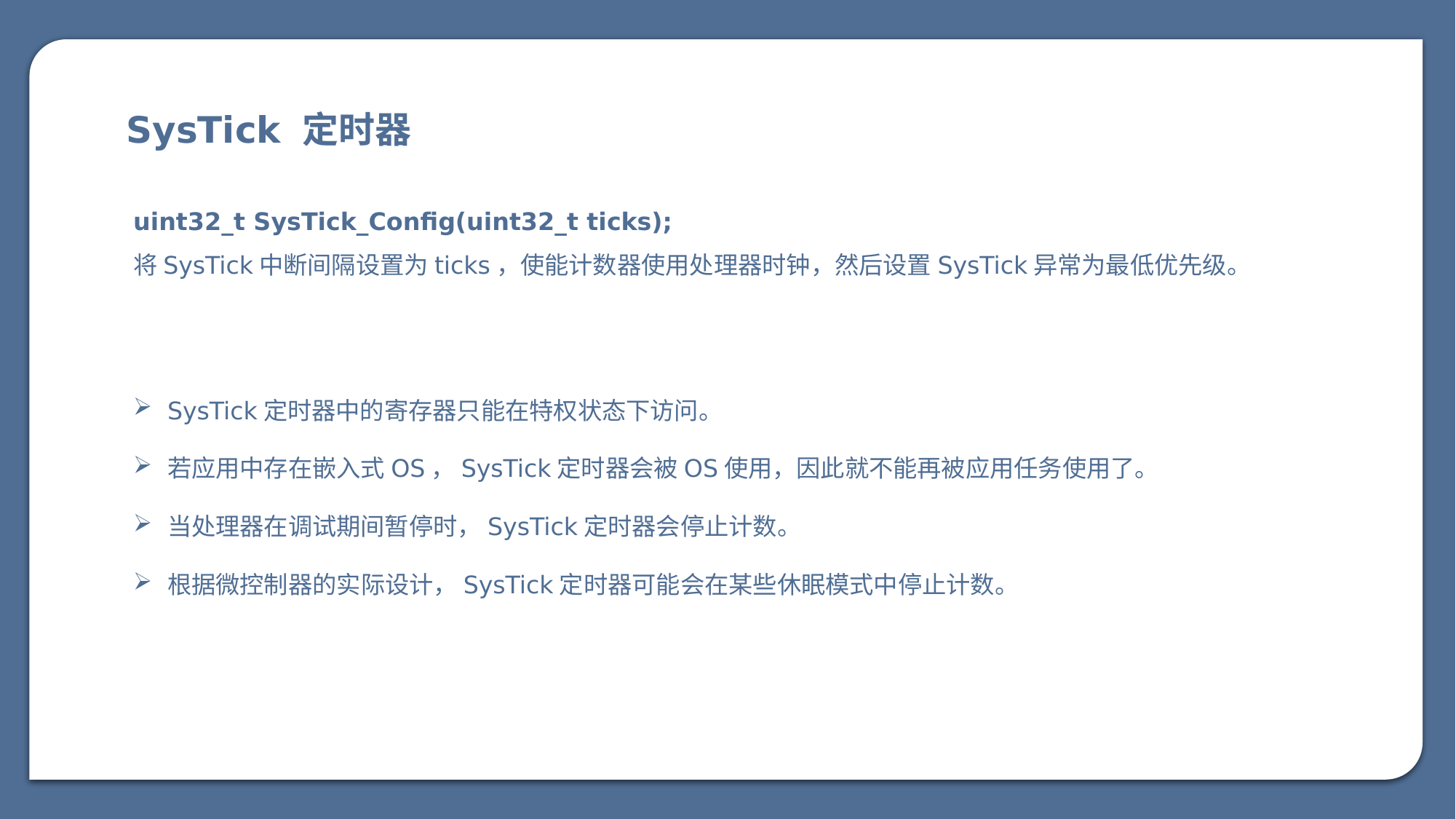

SysTick 定时器
uint32_t SysTick_Config(uint32_t ticks);
将SysTick中断间隔设置为ticks，使能计数器使用处理器时钟，然后设置SysTick异常为最低优先级。

SysTick定时器中的寄存器只能在特权状态下访问。
若应用中存在嵌入式OS，SysTick定时器会被OS使用，因此就不能再被应用任务使用了。
当处理器在调试期间暂停时，SysTick定时器会停止计数。
根据微控制器的实际设计，SysTick定时器可能会在某些休眠模式中停止计数。